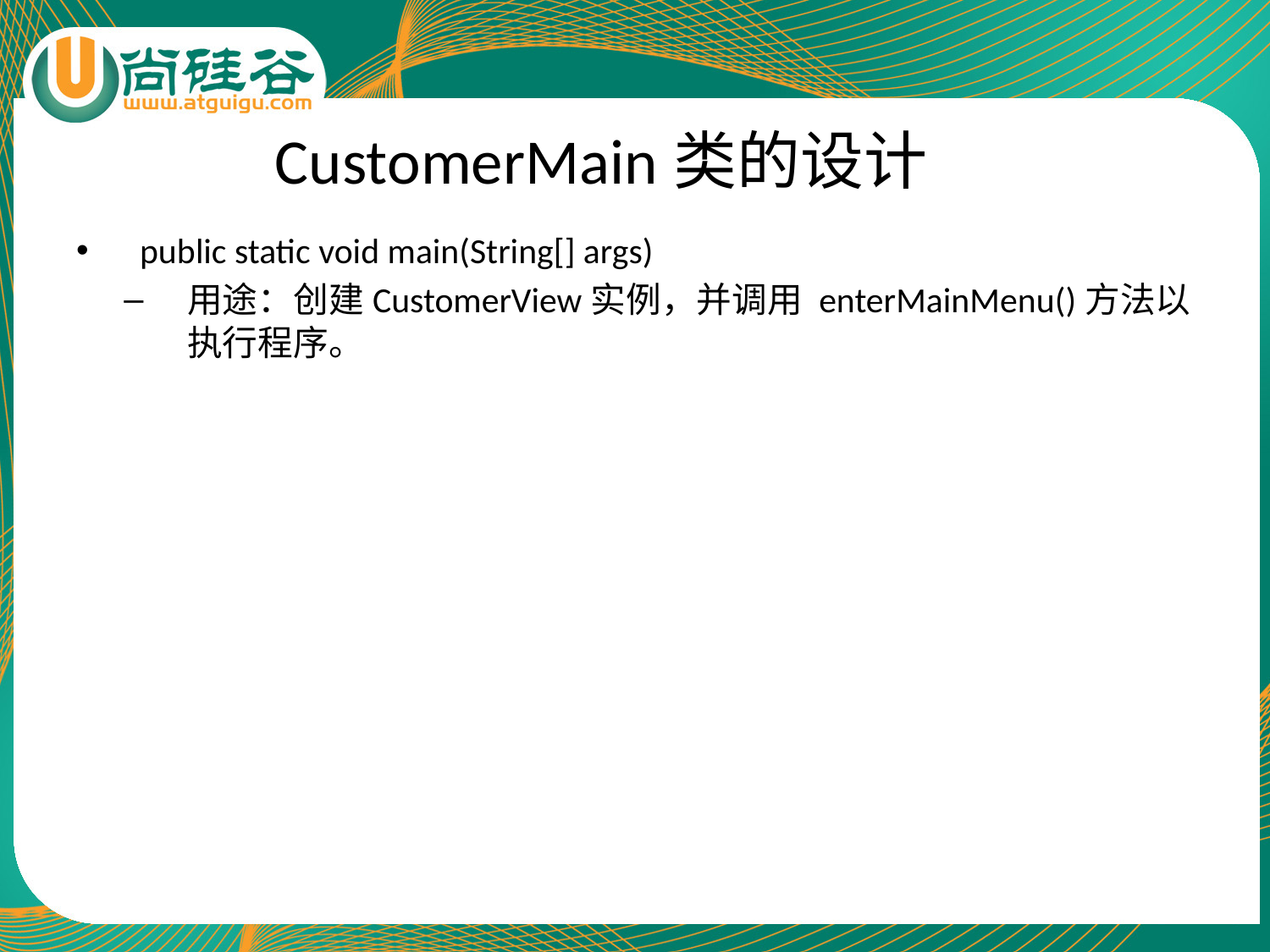

# CustomerMain类的设计
public static void main(String[] args)
用途：创建CustomerView实例，并调用 enterMainMenu()方法以执行程序。